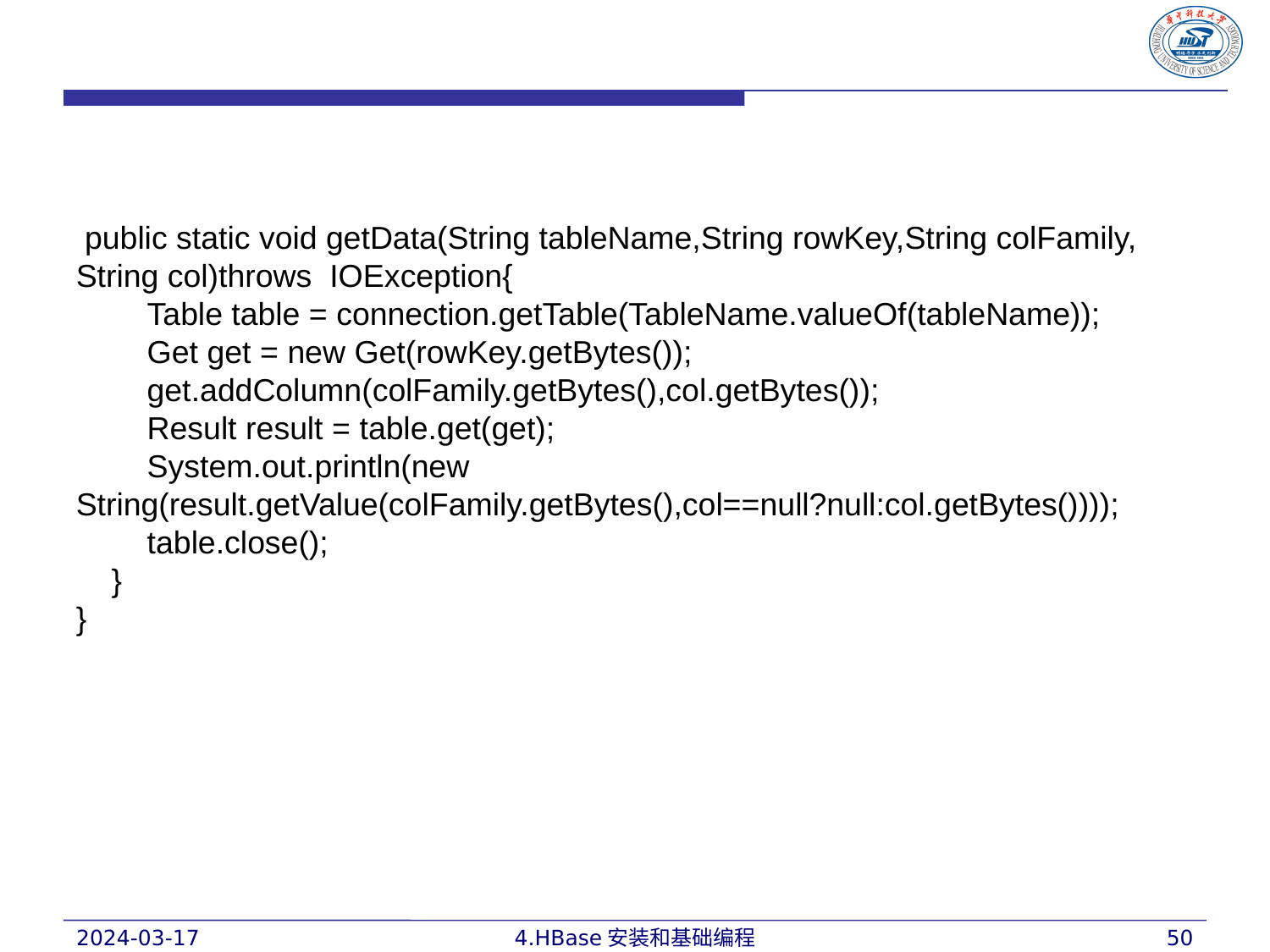

public static void getData(String tableName,String rowKey,String colFamily, String col)throws  IOException{
        Table table = connection.getTable(TableName.valueOf(tableName));
        Get get = new Get(rowKey.getBytes());
        get.addColumn(colFamily.getBytes(),col.getBytes());
        Result result = table.get(get);
        System.out.println(new String(result.getValue(colFamily.getBytes(),col==null?null:col.getBytes())));
        table.close();
    }
}
2024-03-17
4.HBase安装和基础编程
50